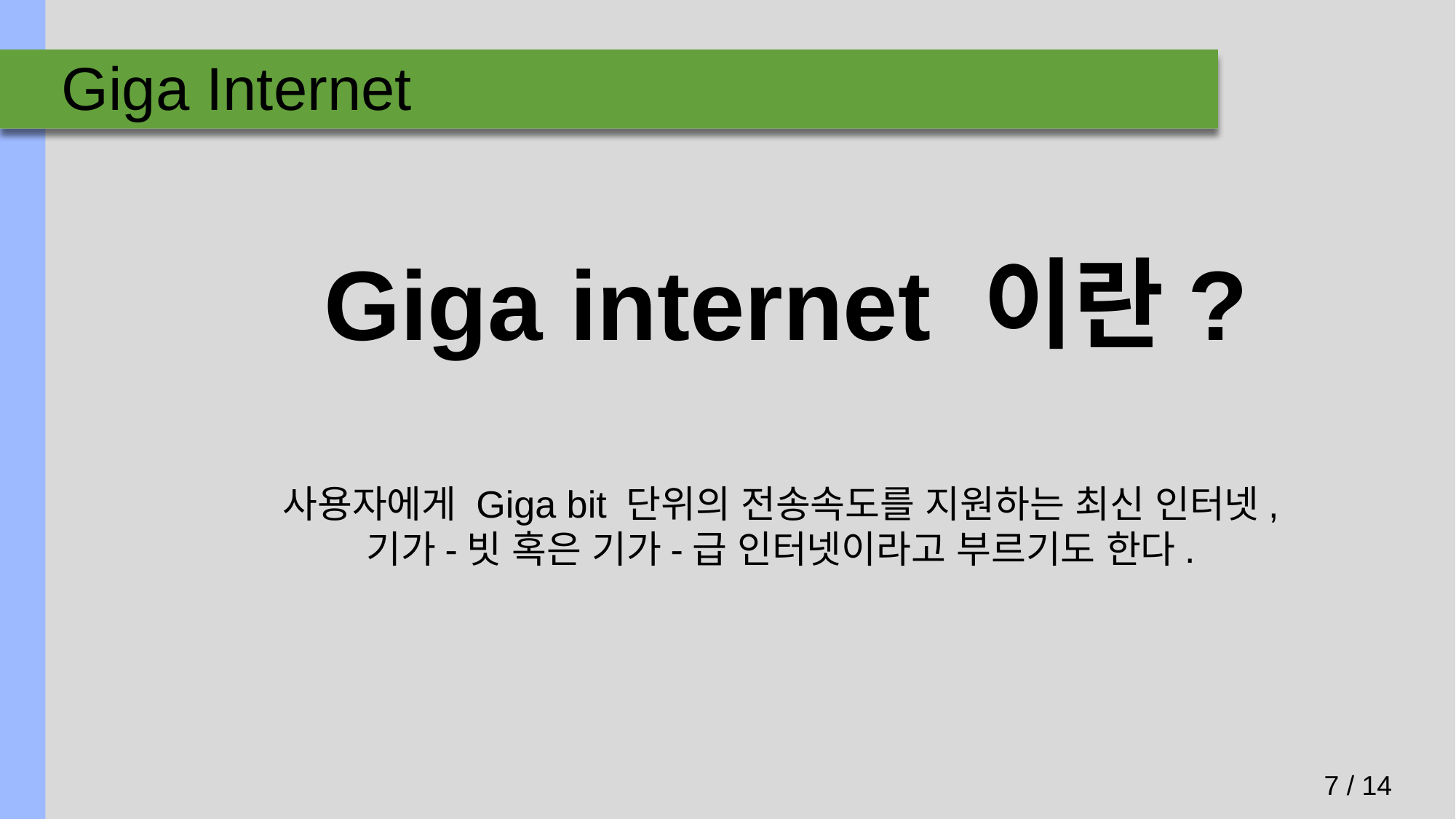

# Giga Internet
Giga internet 이란?
사용자에게 Giga bit 단위의 전송속도를 지원하는 최신 인터넷, 기가-빗 혹은 기가-급 인터넷이라고 부르기도 한다.
7 / 14